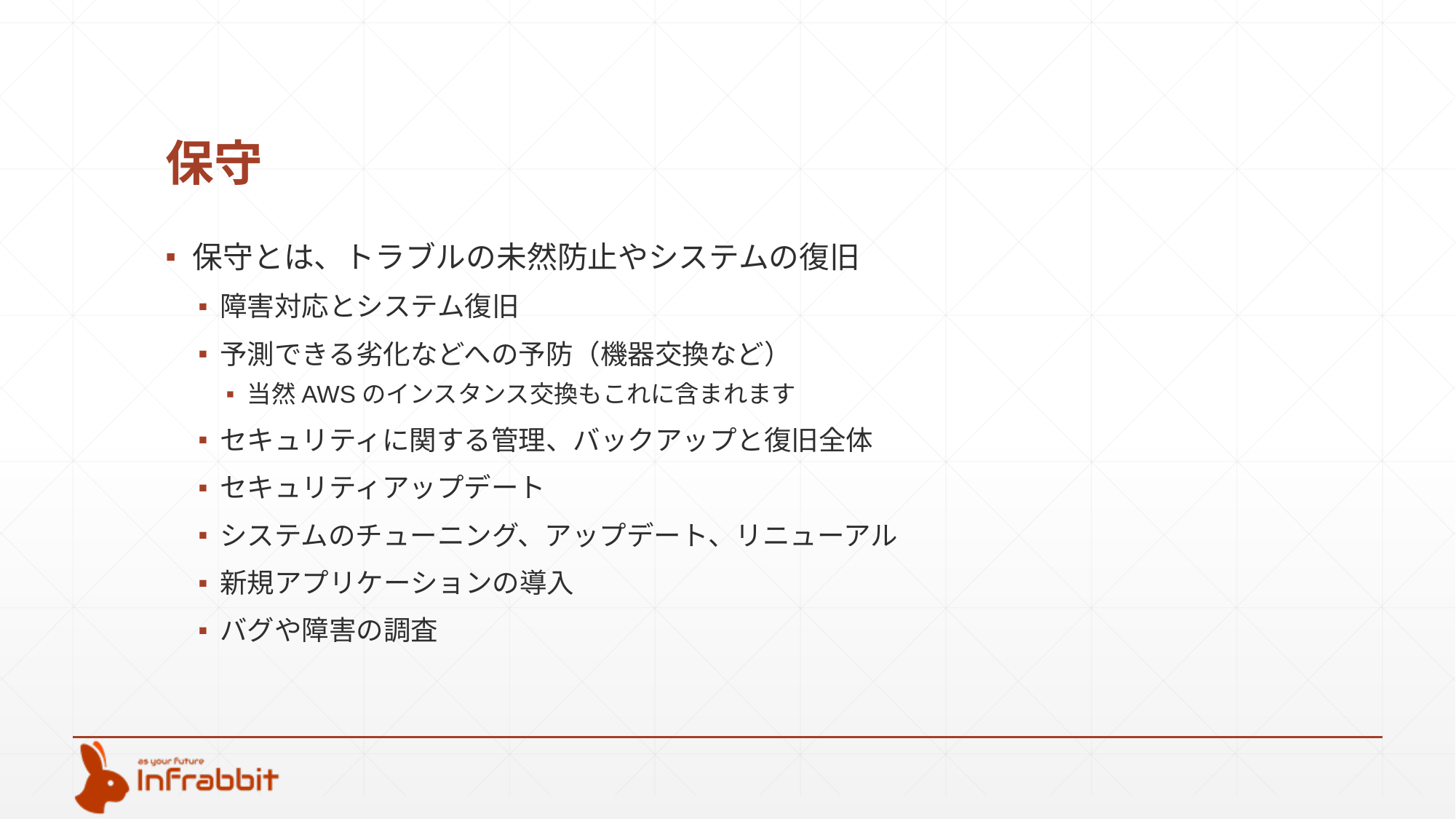

# 保守
保守とは、トラブルの未然防止やシステムの復旧
障害対応とシステム復旧
予測できる劣化などへの予防（機器交換など）
当然AWSのインスタンス交換もこれに含まれます
セキュリティに関する管理、バックアップと復旧全体
セキュリティアップデート
システムのチューニング、アップデート、リニューアル
新規アプリケーションの導入
バグや障害の調査